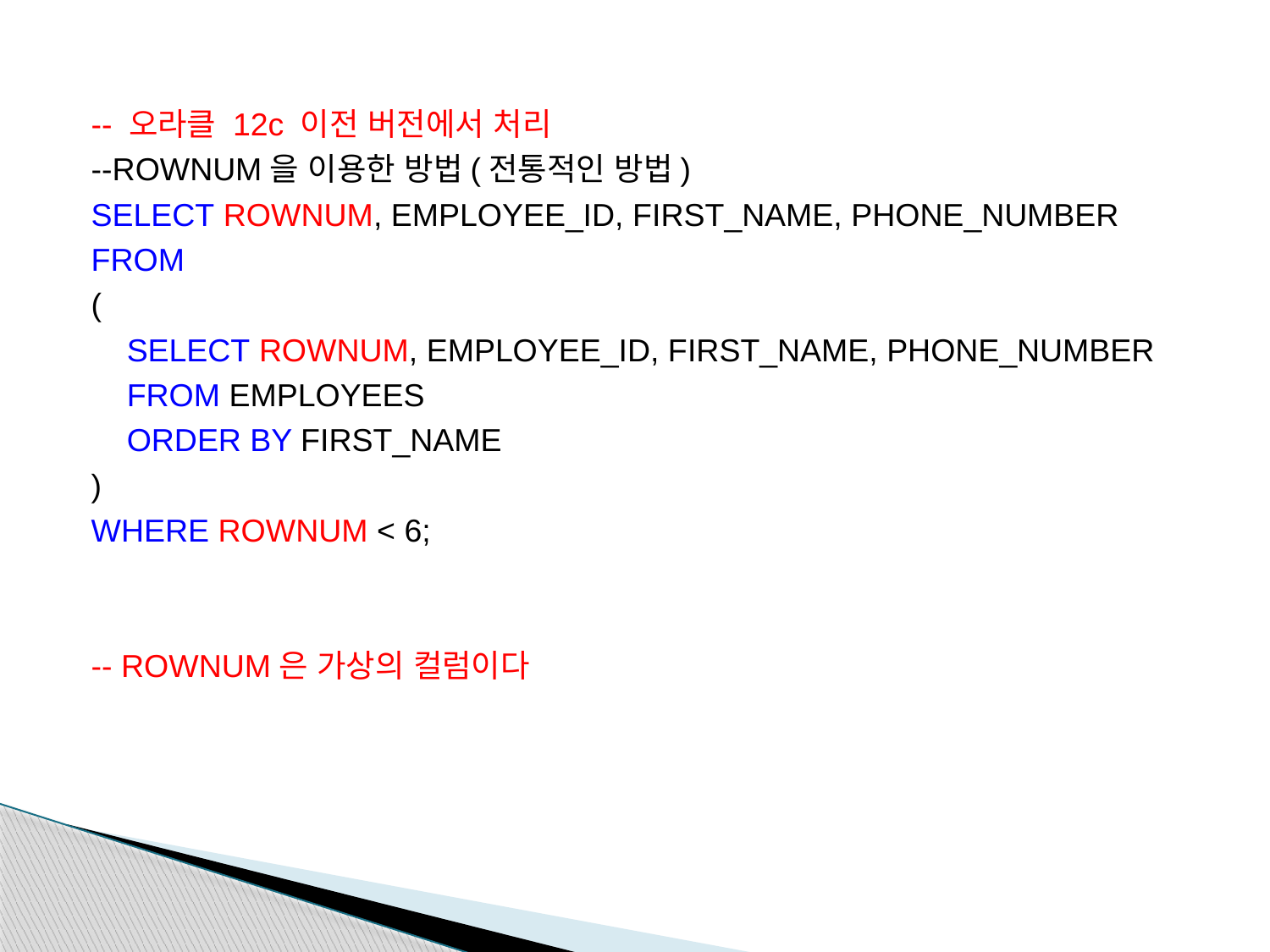

-- 오라클 12c 이전 버전에서 처리
--ROWNUM을 이용한 방법(전통적인 방법)
SELECT ROWNUM, EMPLOYEE_ID, FIRST_NAME, PHONE_NUMBER
FROM
(
	SELECT ROWNUM, EMPLOYEE_ID, FIRST_NAME, PHONE_NUMBER
	FROM EMPLOYEES
	ORDER BY FIRST_NAME
)
WHERE ROWNUM < 6;

-- ROWNUM은 가상의 컬럼이다